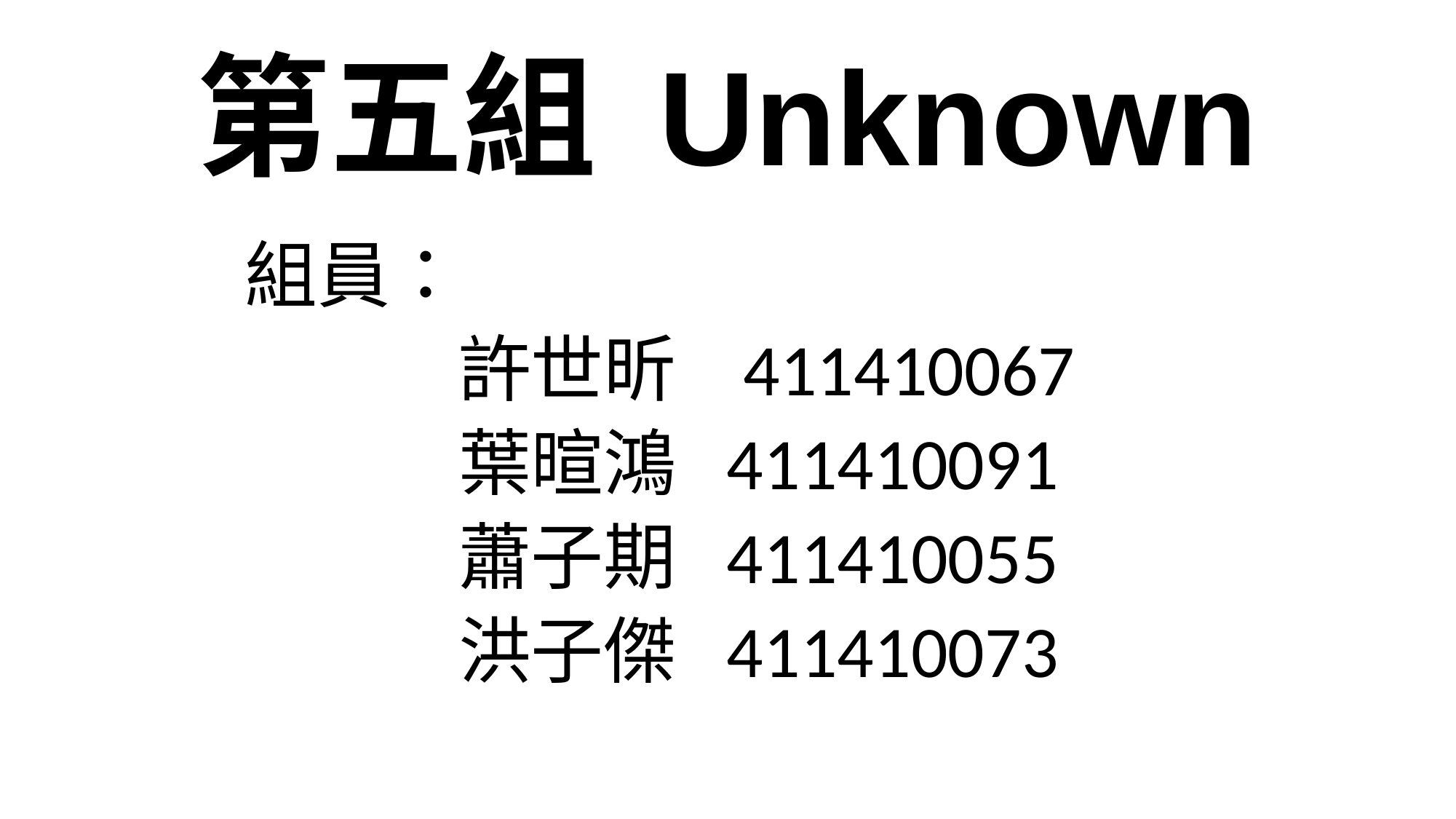

# 第五組 Unknown
組員：
            許世昕   411410067
            葉暄鴻  411410091
            蕭子期  411410055
            洪子傑  411410073